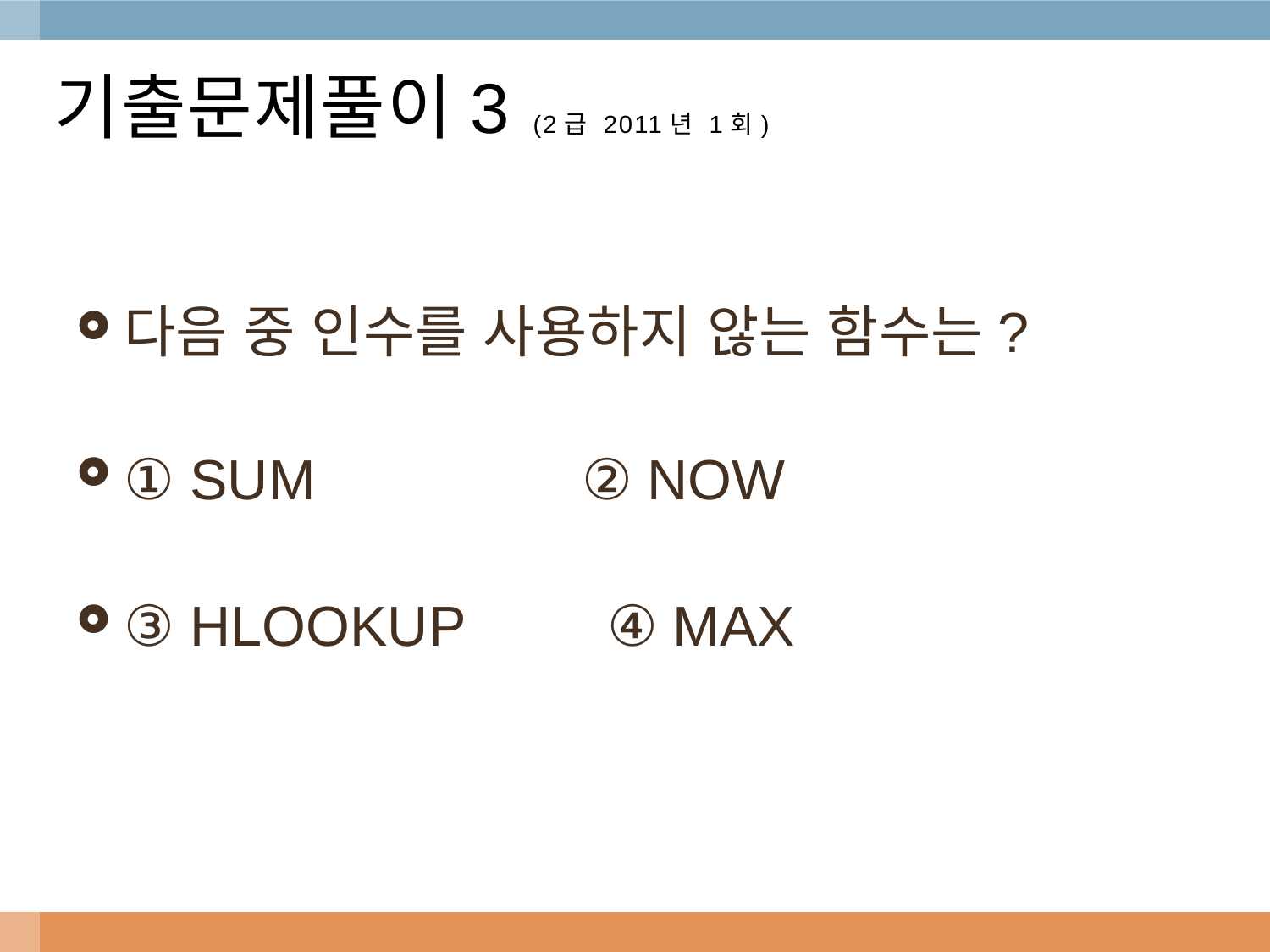

# 기출문제풀이3 (2급 2011년 1회)
다음 중 인수를 사용하지 않는 함수는?
① SUM                 ② NOW
③ HLOOKUP         ④ MAX